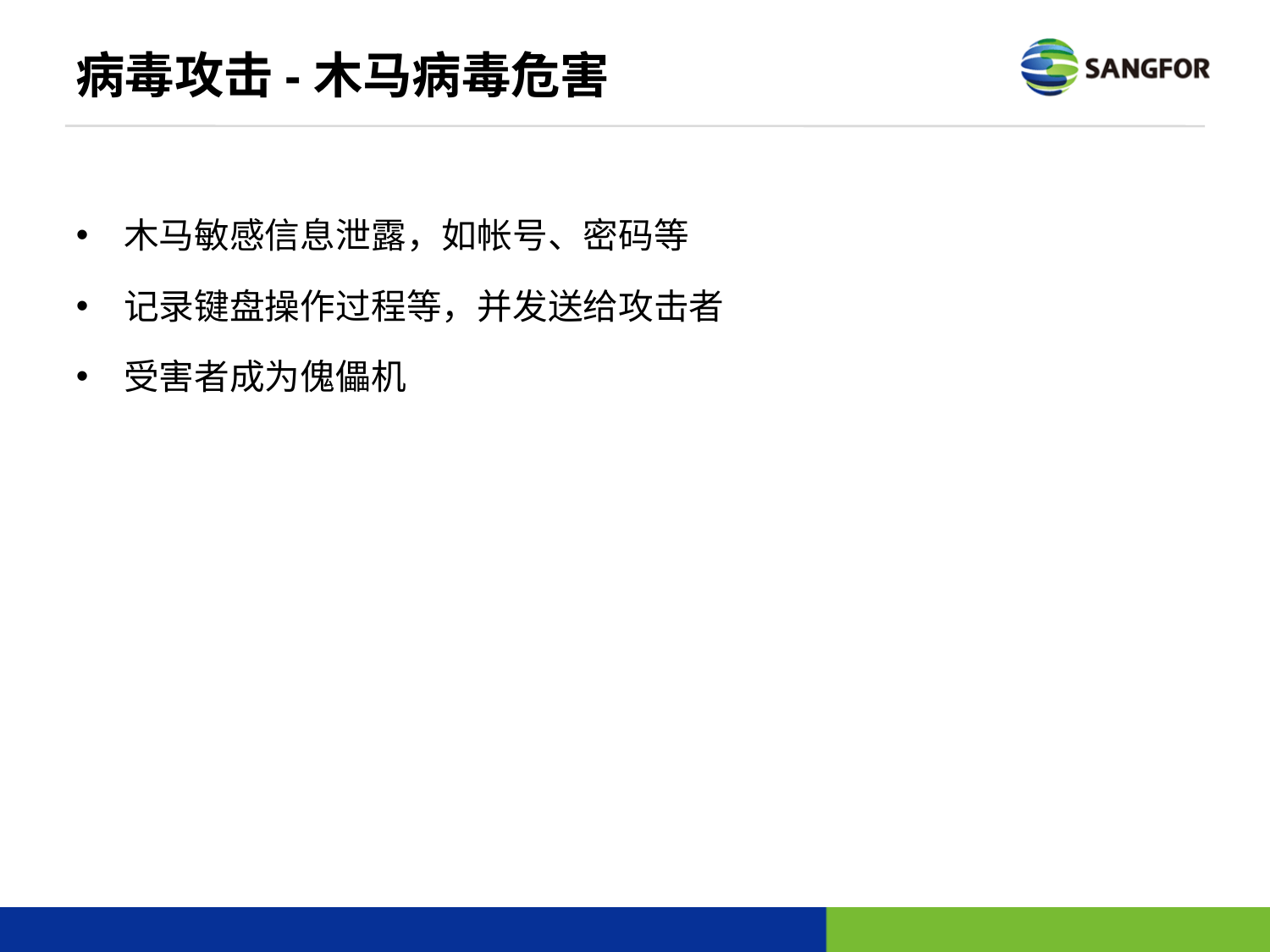

# 病毒攻击-木马病毒危害
木马敏感信息泄露，如帐号、密码等
记录键盘操作过程等，并发送给攻击者
受害者成为傀儡机